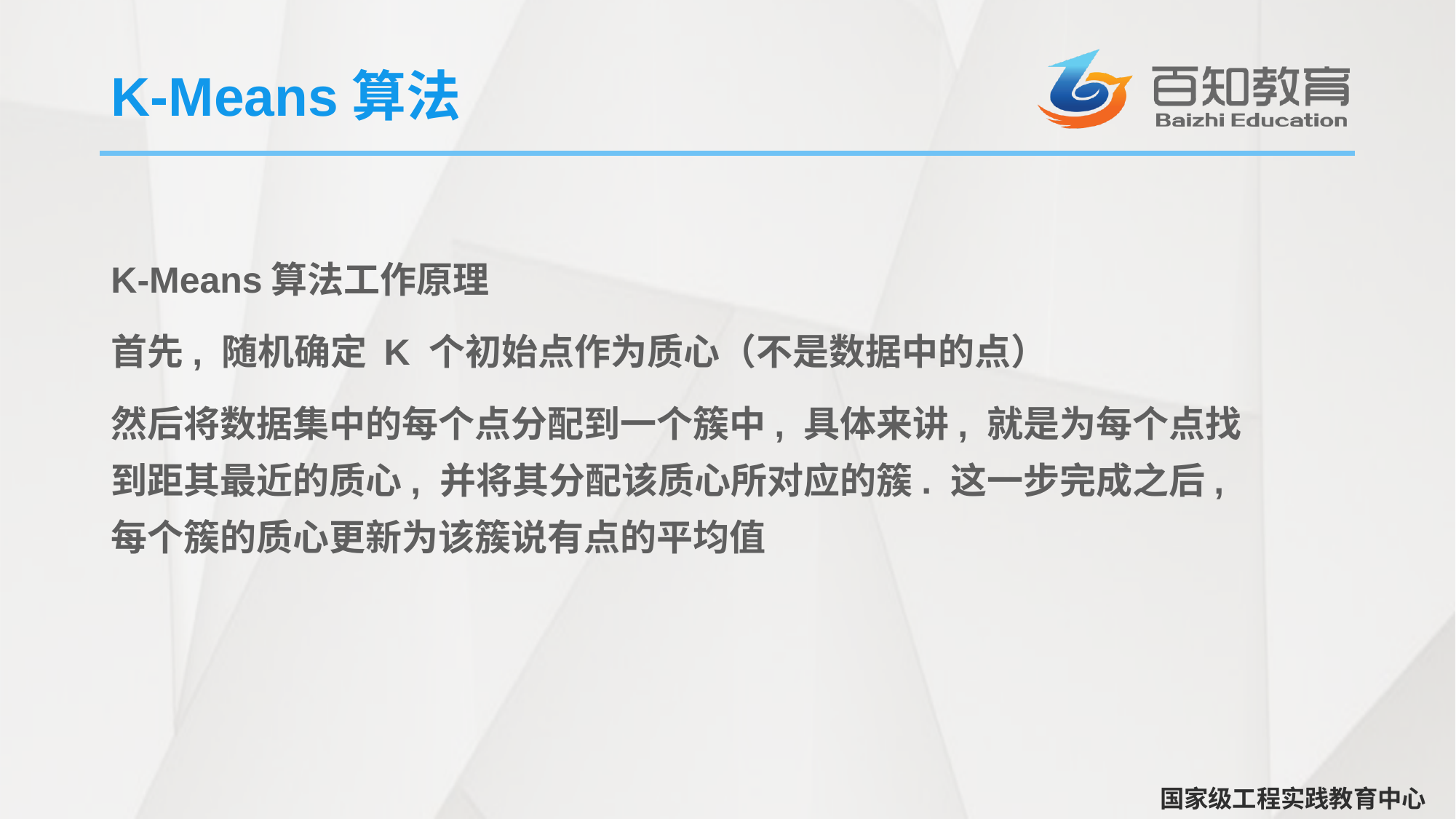

# K-Means算法

K-Means算法工作原理
首先, 随机确定 K 个初始点作为质心（不是数据中的点）
然后将数据集中的每个点分配到一个簇中, 具体来讲, 就是为每个点找到距其最近的质心, 并将其分配该质心所对应的簇. 这一步完成之后, 每个簇的质心更新为该簇说有点的平均值